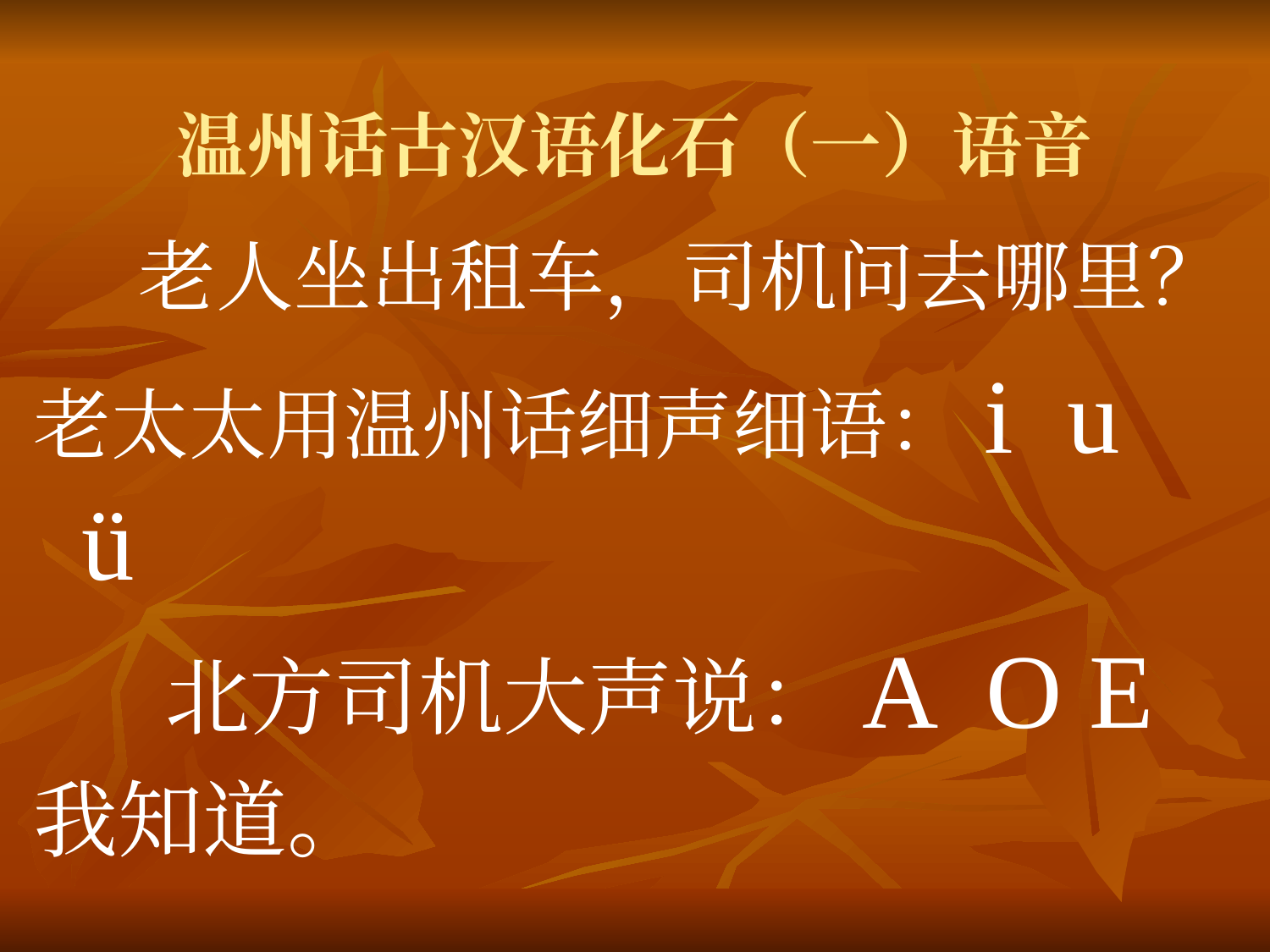

# 温州话古汉语化石（一）语音
   老人坐出租车，司机问去哪里？
老太太用温州话细声细语：i  u   ü
    北方司机大声说：A  O E
我知道。